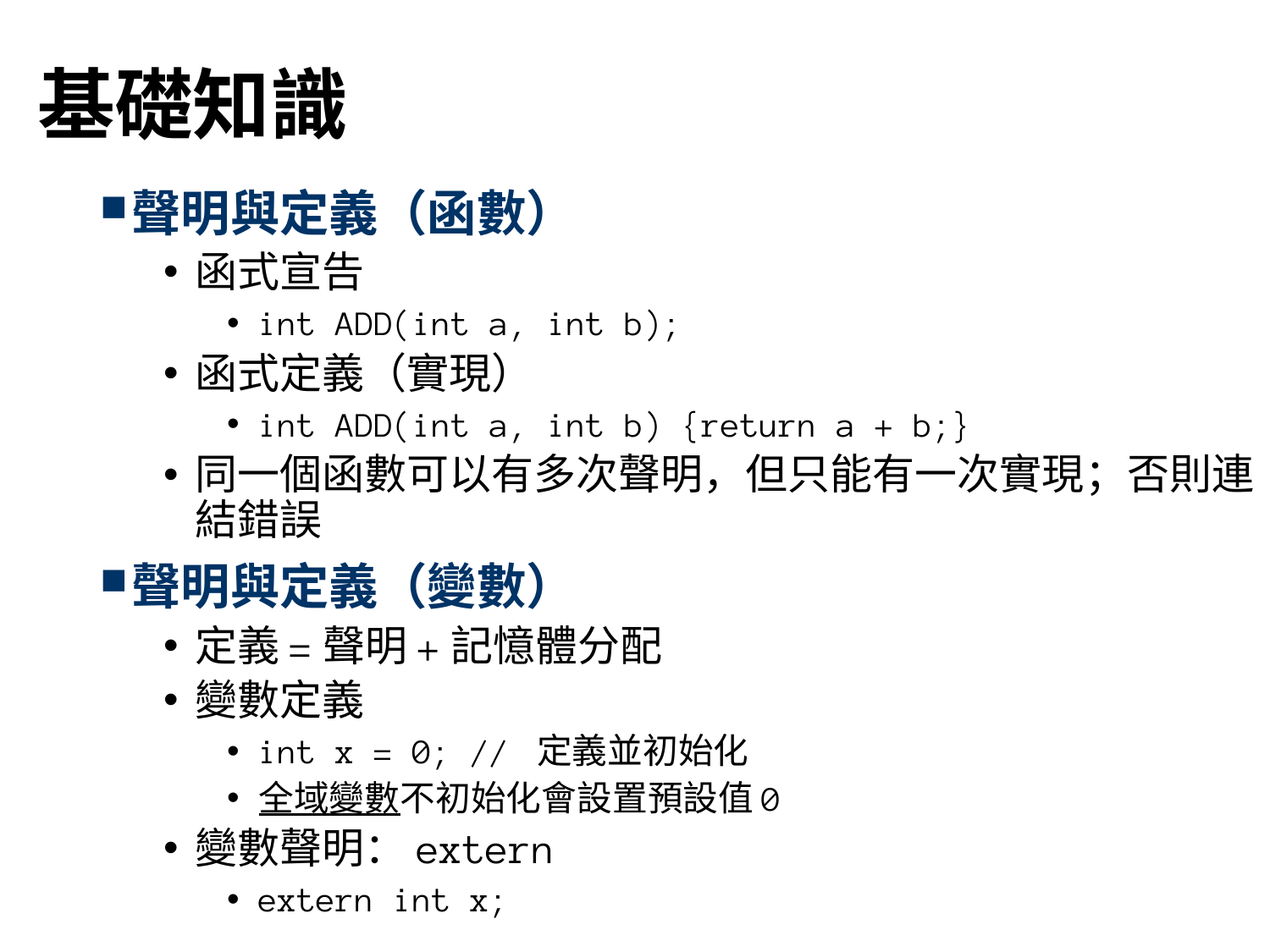

# 基礎知識
聲明與定義（函數）
函式宣告
int ADD(int a, int b);
函式定義（實現）
int ADD(int a, int b) {return a + b;}
同一個函數可以有多次聲明，但只能有一次實現；否則連結錯誤
聲明與定義（變數）
定義=聲明+記憶體分配
變數定義
int x = 0; // 定義並初始化
全域變數不初始化會設置預設值0
變數聲明：extern
extern int x;